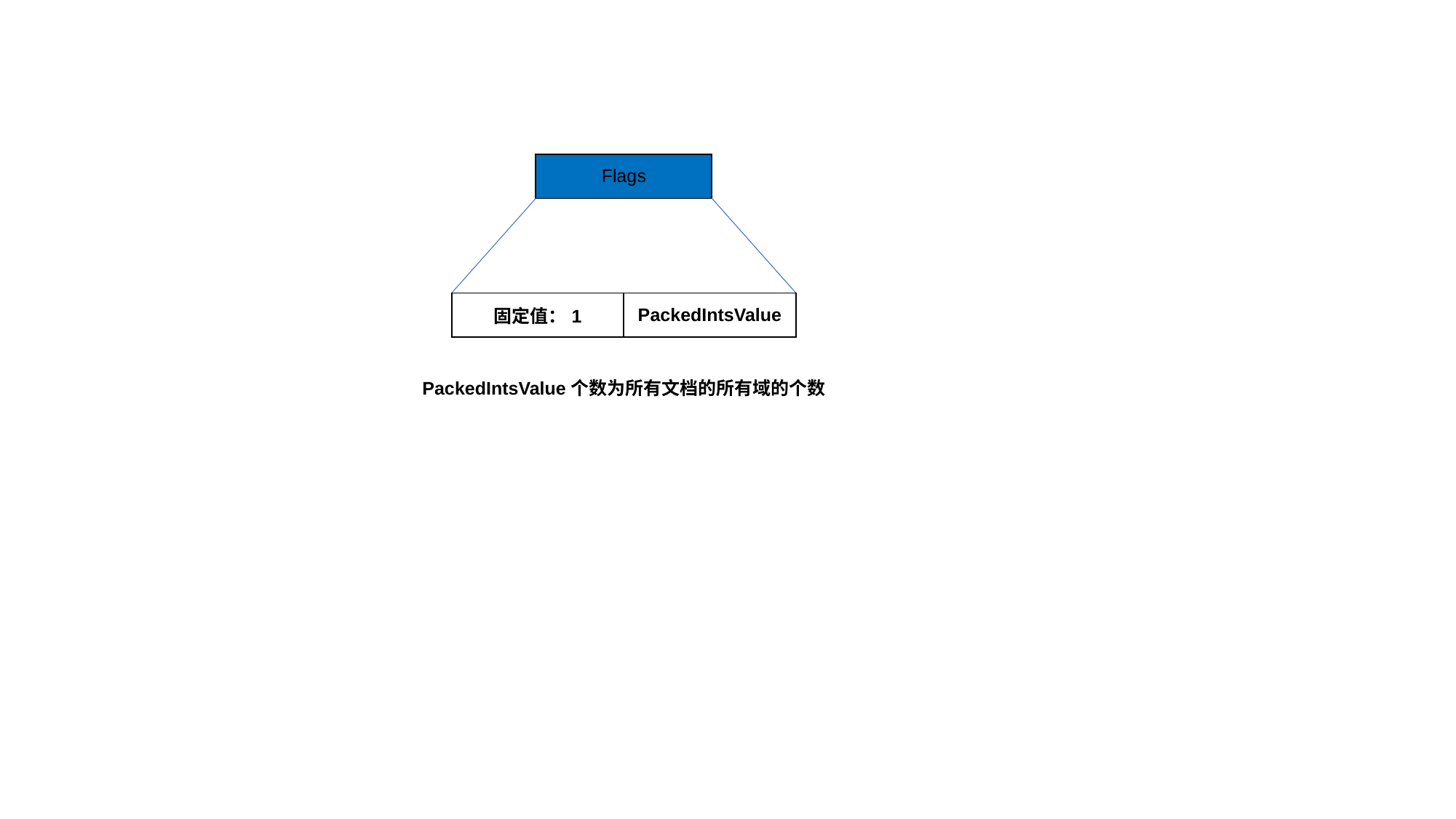

| Flags |
| --- |
| 固定值：1 | PackedIntsValue |
| --- | --- |
PackedIntsValue个数为所有文档的所有域的个数